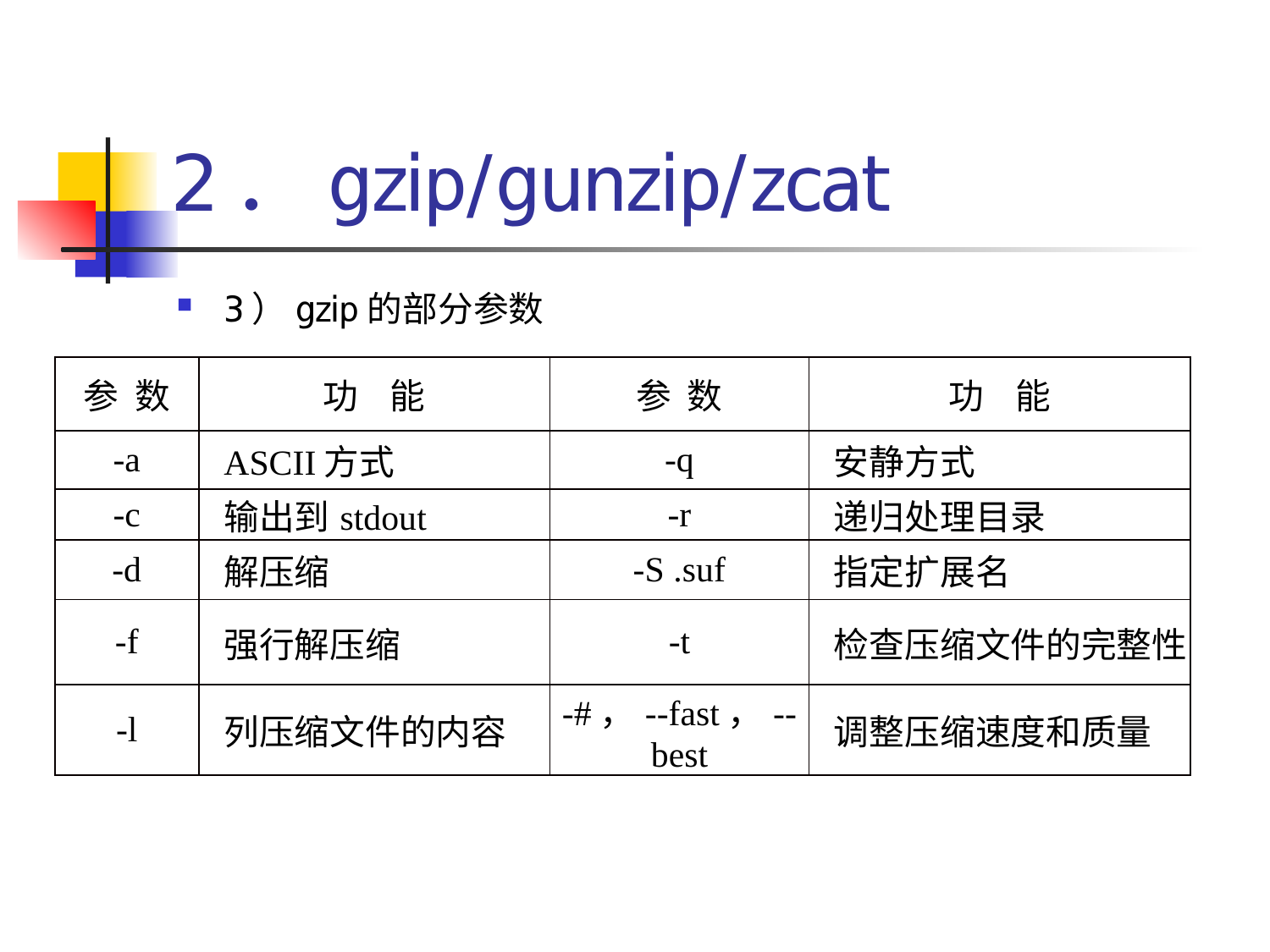

# 2．gzip/gunzip/zcat
3）gzip的部分参数
| 参 数 | 功 能 | 参 数 | 功 能 |
| --- | --- | --- | --- |
| -a | ASCII方式 | -q | 安静方式 |
| -c | 输出到stdout | -r | 递归处理目录 |
| -d | 解压缩 | -S .suf | 指定扩展名 |
| -f | 强行解压缩 | -t | 检查压缩文件的完整性 |
| -l | 列压缩文件的内容 | -#，--fast，--best | 调整压缩速度和质量 |